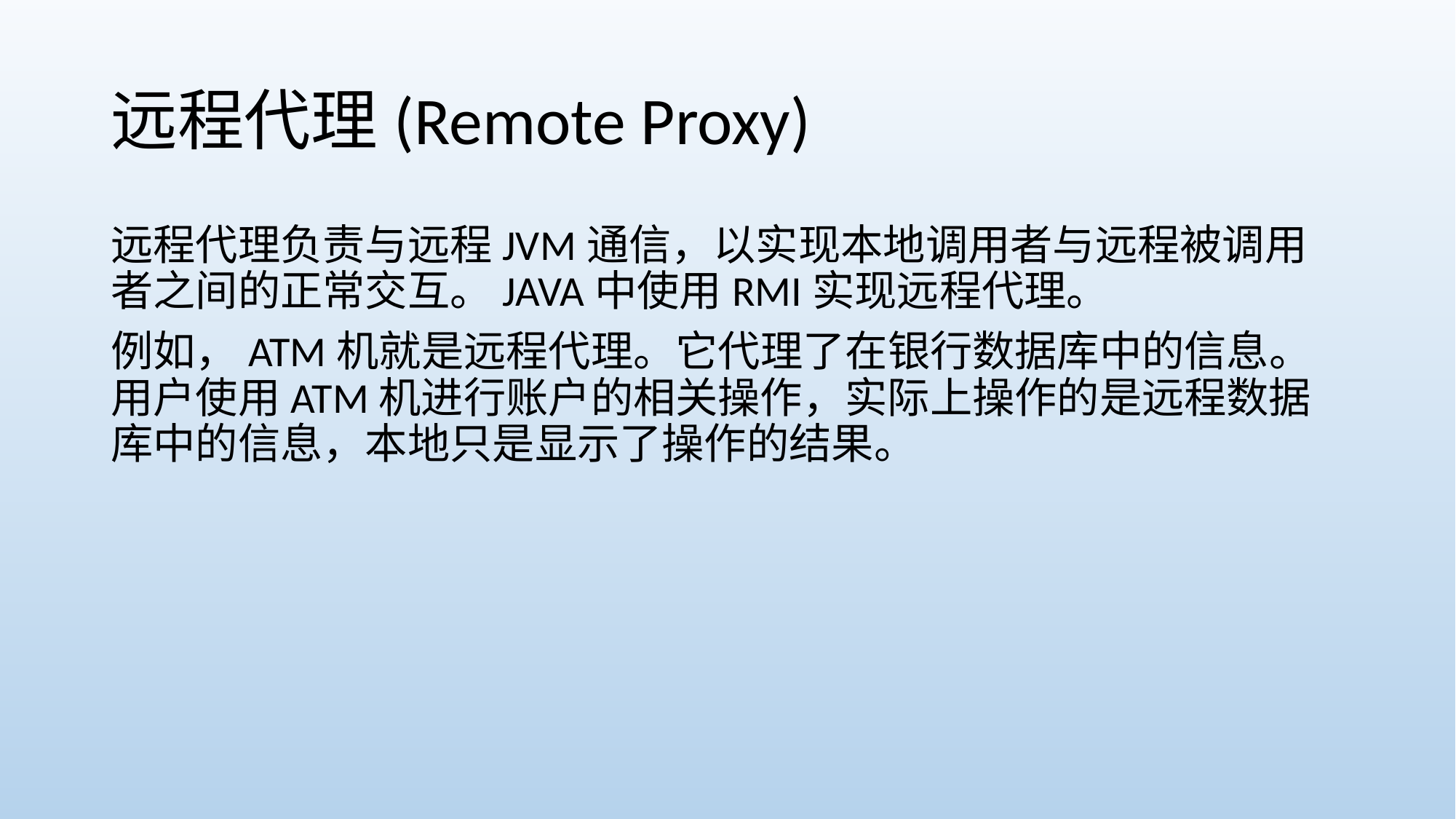

# 远程代理(Remote Proxy)
远程代理负责与远程JVM通信，以实现本地调用者与远程被调用者之间的正常交互。JAVA中使用RMI实现远程代理。
例如，ATM机就是远程代理。它代理了在银行数据库中的信息。用户使用ATM机进行账户的相关操作，实际上操作的是远程数据库中的信息，本地只是显示了操作的结果。